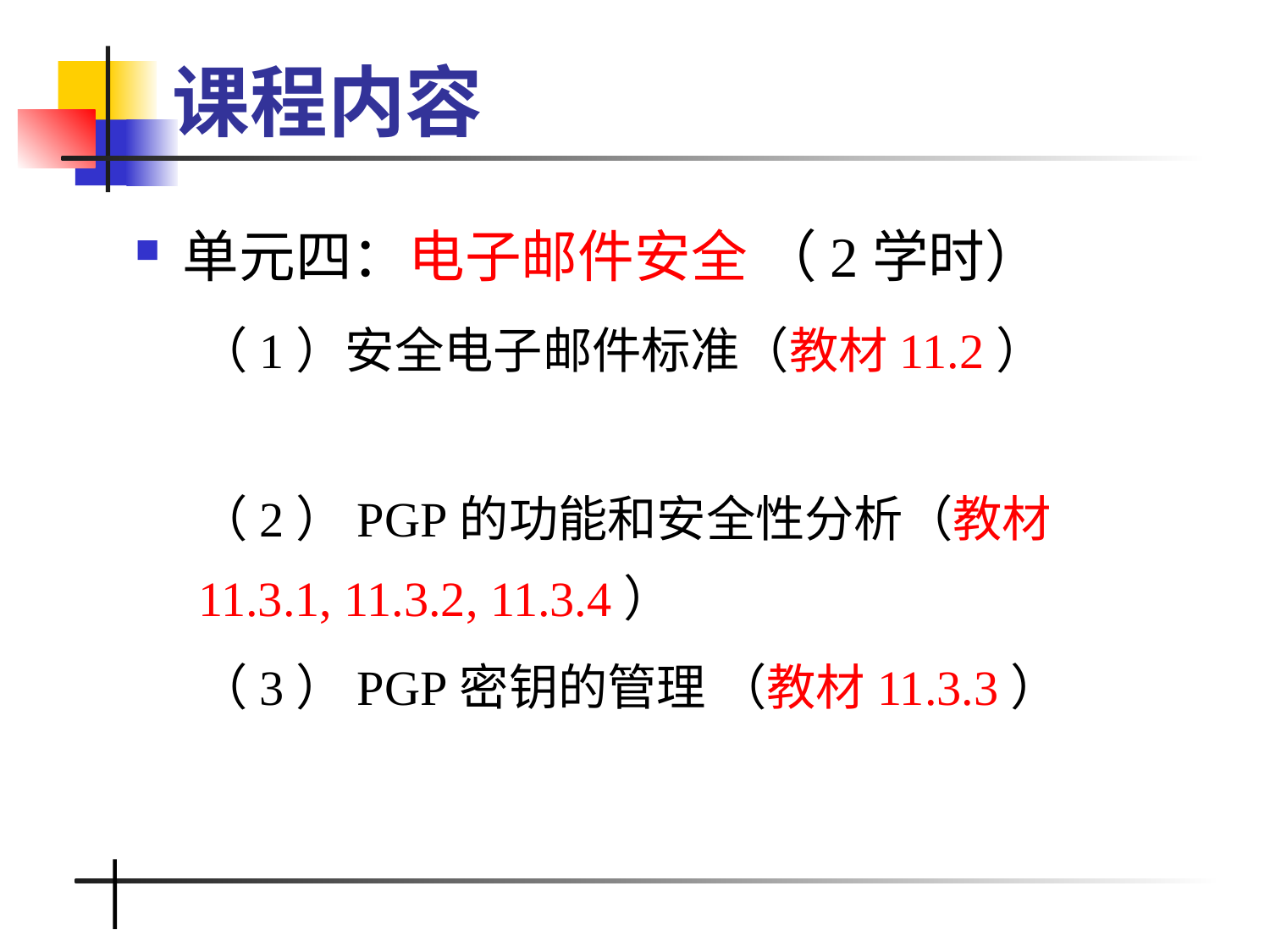

# 课程内容
单元四：电子邮件安全 （2学时）
（1）安全电子邮件标准（教材11.2）
（2）PGP的功能和安全性分析（教材11.3.1, 11.3.2, 11.3.4）
（3）PGP密钥的管理 （教材11.3.3）